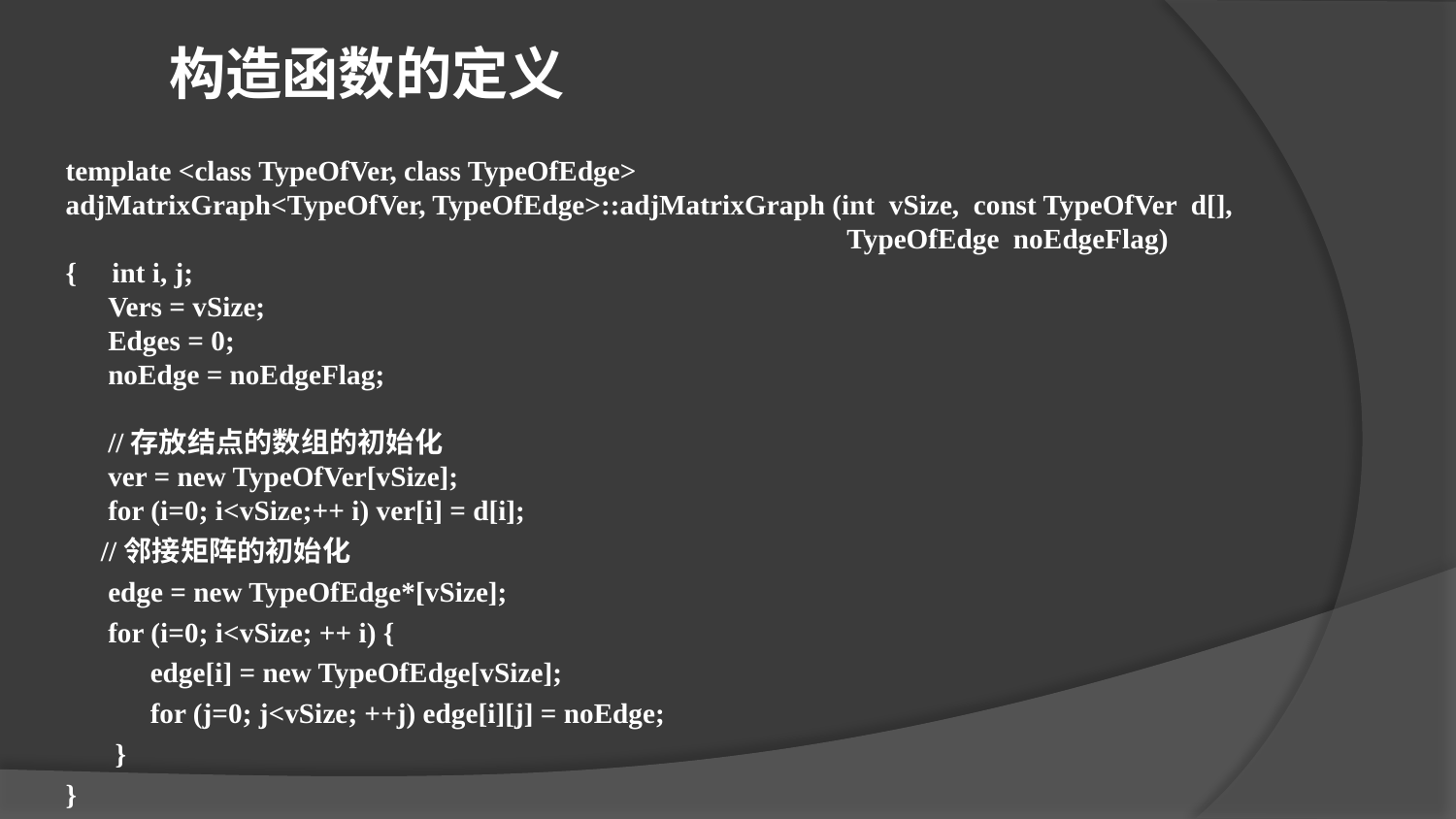

构造函数的定义
template <class TypeOfVer, class TypeOfEdge>
adjMatrixGraph<TypeOfVer, TypeOfEdge>::adjMatrixGraph (int  vSize,  const TypeOfVer  d[],
                                                                                                               TypeOfEdge  noEdgeFlag)
{     int i, j;
      Vers = vSize;
      Edges = 0;
      noEdge = noEdgeFlag;

      //存放结点的数组的初始化
      ver = new TypeOfVer[vSize];
      for (i=0; i<vSize;++ i) ver[i] = d[i];
     //邻接矩阵的初始化
      edge = new TypeOfEdge*[vSize];
      for (i=0; i<vSize; ++ i) {
            edge[i] = new TypeOfEdge[vSize];
            for (j=0; j<vSize; ++j) edge[i][j] = noEdge;
       }
}